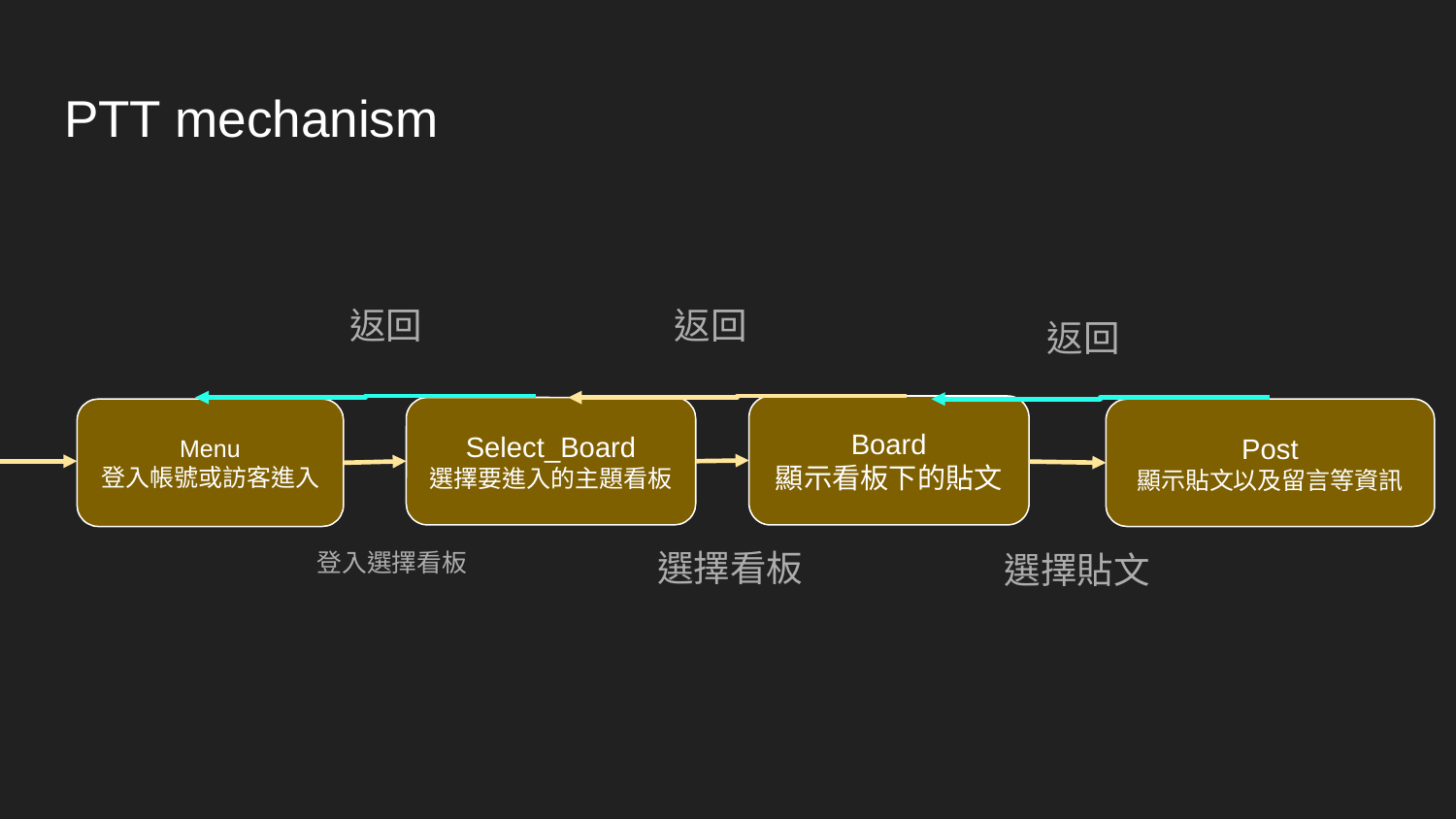

# PTT mechanism
返回
返回
返回
Board
顯示看板下的貼文
Select_Board
選擇要進入的主題看板
Menu
登入帳號或訪客進入
Post
顯示貼文以及留言等資訊
選擇看板
選擇貼文
登入選擇看板